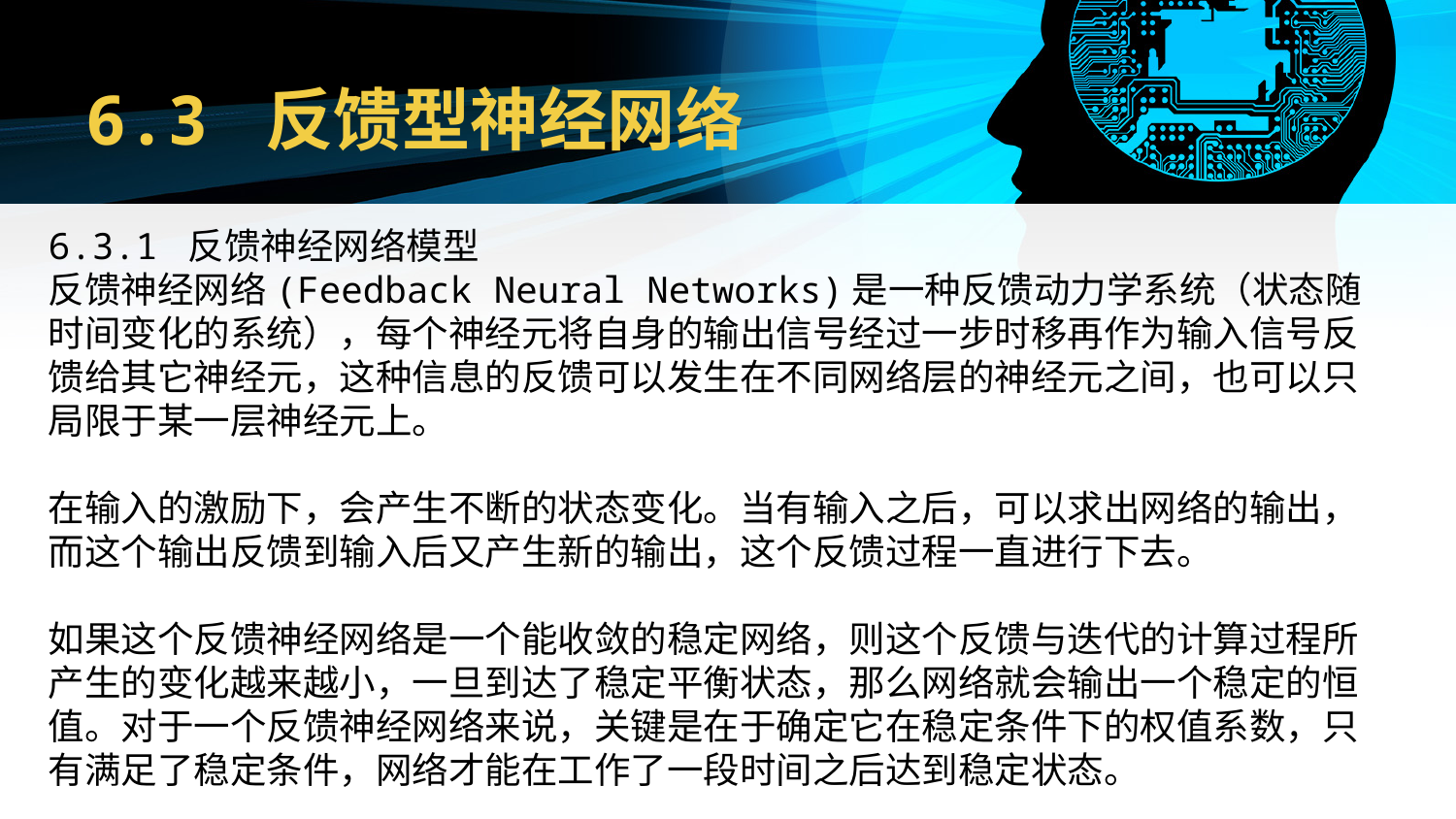

# 6.3 反馈型神经网络
6.3.1 反馈神经网络模型
反馈神经网络(Feedback Neural Networks)是一种反馈动力学系统（状态随时间变化的系统），每个神经元将自身的输出信号经过一步时移再作为输入信号反馈给其它神经元，这种信息的反馈可以发生在不同网络层的神经元之间，也可以只局限于某一层神经元上。

在输入的激励下，会产生不断的状态变化。当有输入之后，可以求出网络的输出，而这个输出反馈到输入后又产生新的输出，这个反馈过程一直进行下去。

如果这个反馈神经网络是一个能收敛的稳定网络，则这个反馈与迭代的计算过程所产生的变化越来越小，一旦到达了稳定平衡状态，那么网络就会输出一个稳定的恒值。对于一个反馈神经网络来说，关键是在于确定它在稳定条件下的权值系数，只有满足了稳定条件，网络才能在工作了一段时间之后达到稳定状态。